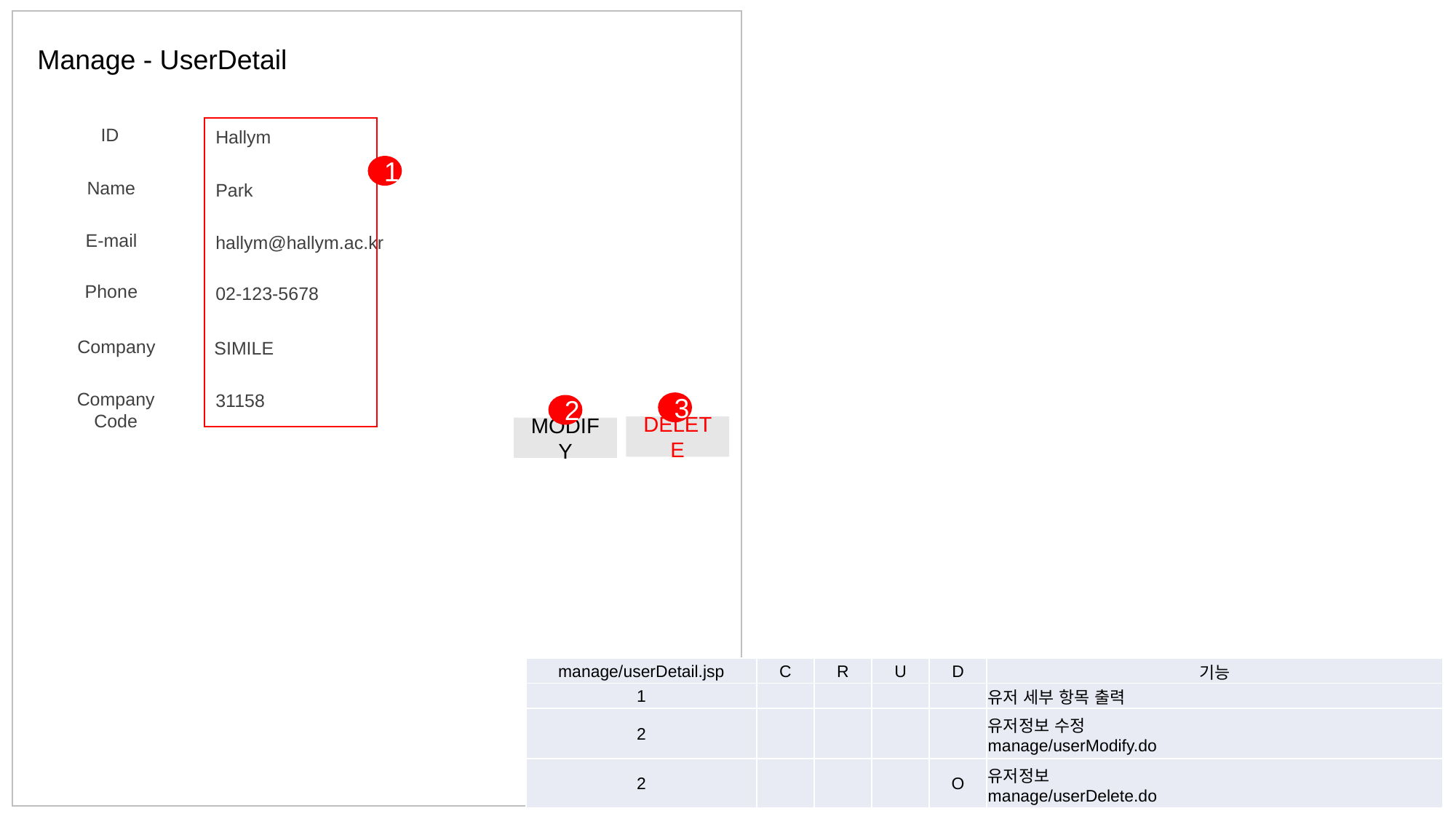

Manage - UserDetail
ID

Hallym
1
Name
Park
E-mail
hallym@hallym.ac.kr
Phone
02-123-5678
Company
SIMILE
Company Code
31158
3
2
DELETE
MODIFY
| manage/userDetail.jsp | C | R | U | D | 기능 |
| --- | --- | --- | --- | --- | --- |
| 1 |  |  |  |  | 유저 세부 항목 출력 |
| 2 |  |  |  |  | 유저정보 수정 manage/userModify.do |
| 2 |  |  |  | O | 유저정보 manage/userDelete.do |